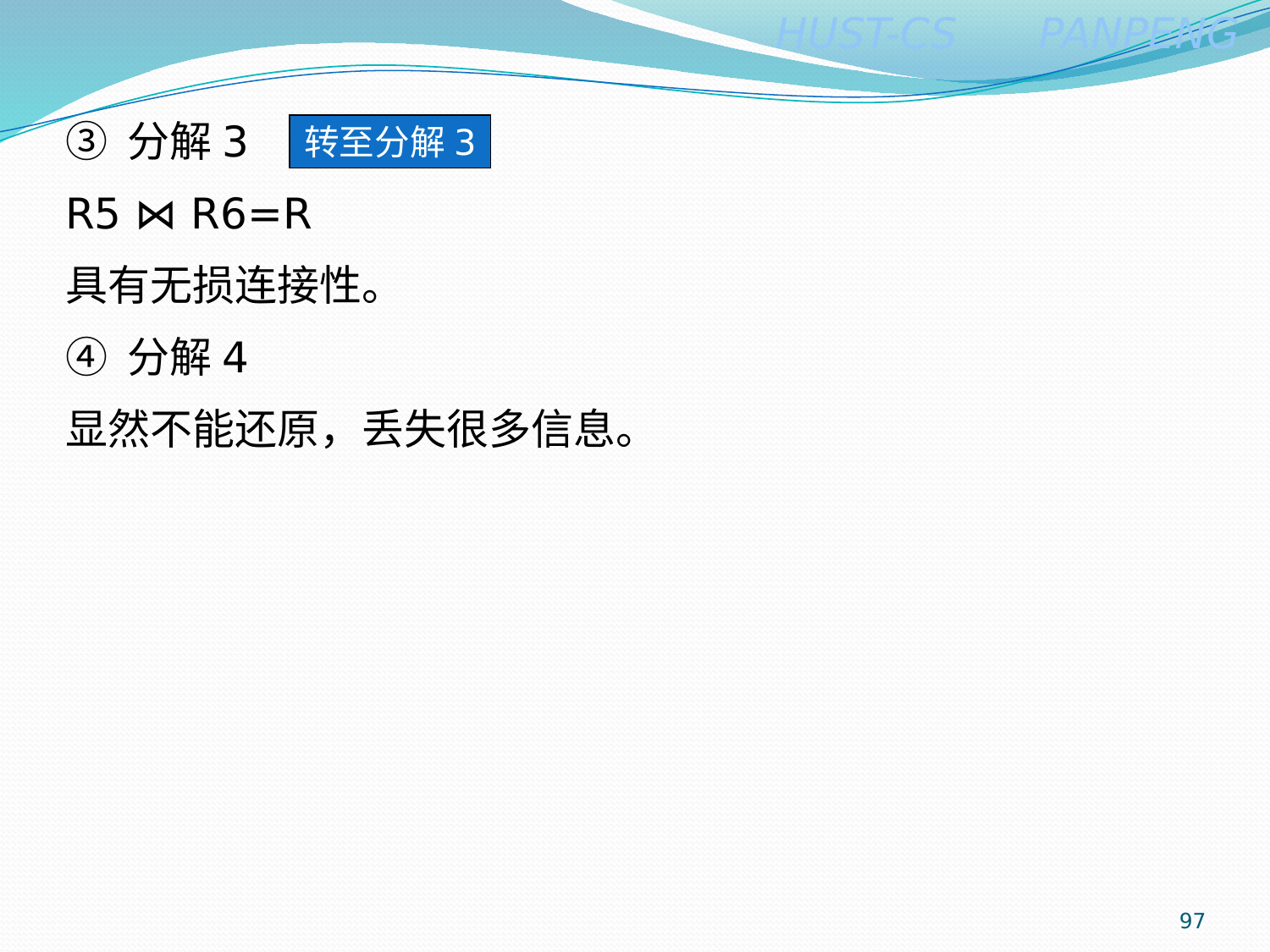

③ 分解3
R5 ⋈ R6=R
具有无损连接性。
④ 分解4
显然不能还原，丢失很多信息。
转至分解3
97